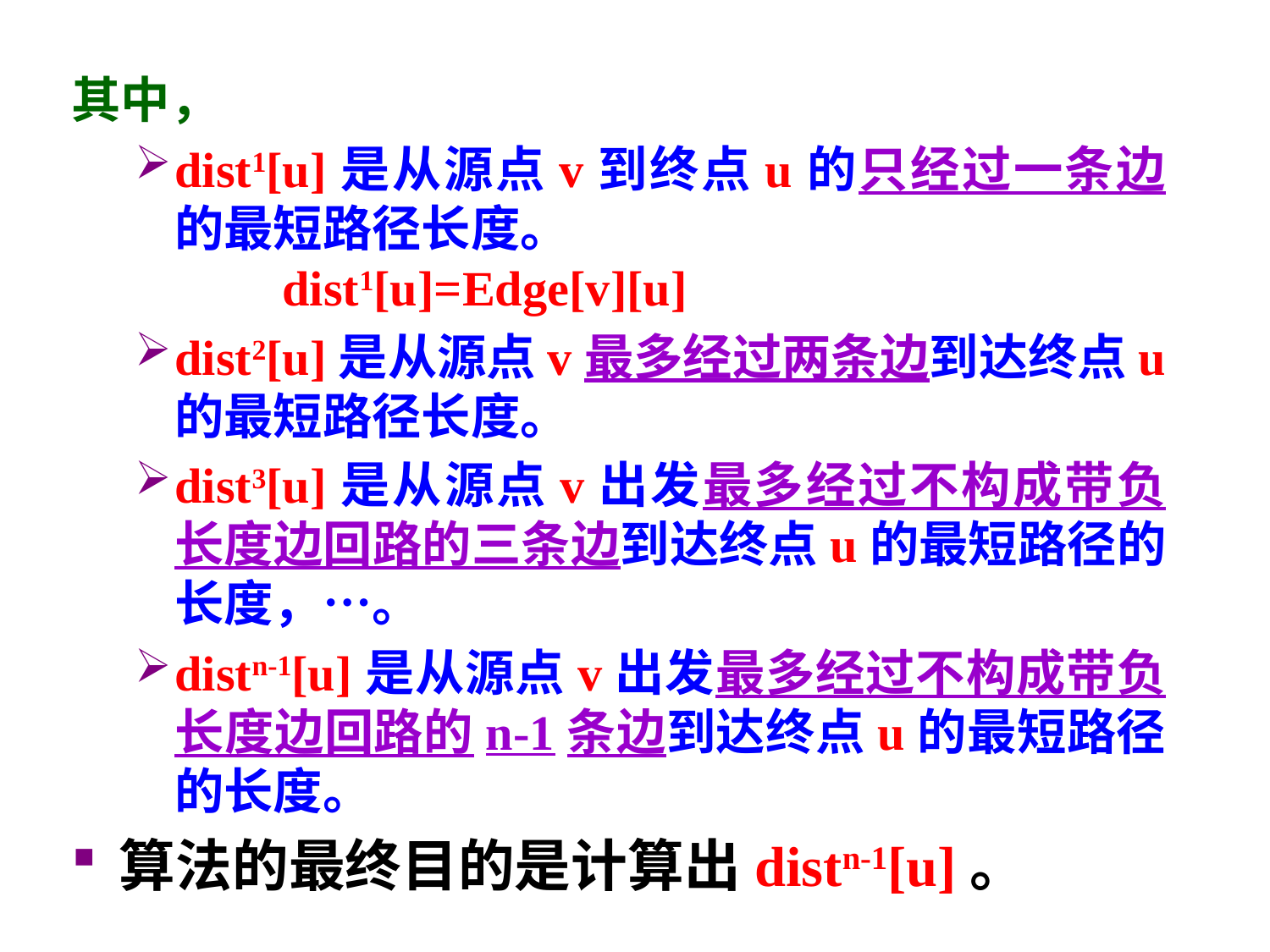

其中，
dist1[u]是从源点v到终点u的只经过一条边的最短路径长度。
            dist1[u]=Edge[v][u]
dist2[u]是从源点v最多经过两条边到达终点u的最短路径长度。
dist3[u]是从源点v出发最多经过不构成带负长度边回路的三条边到达终点u的最短路径的长度，…。
distn-1[u]是从源点v出发最多经过不构成带负长度边回路的n-1条边到达终点u的最短路径的长度。
算法的最终目的是计算出distn-1[u]。
147